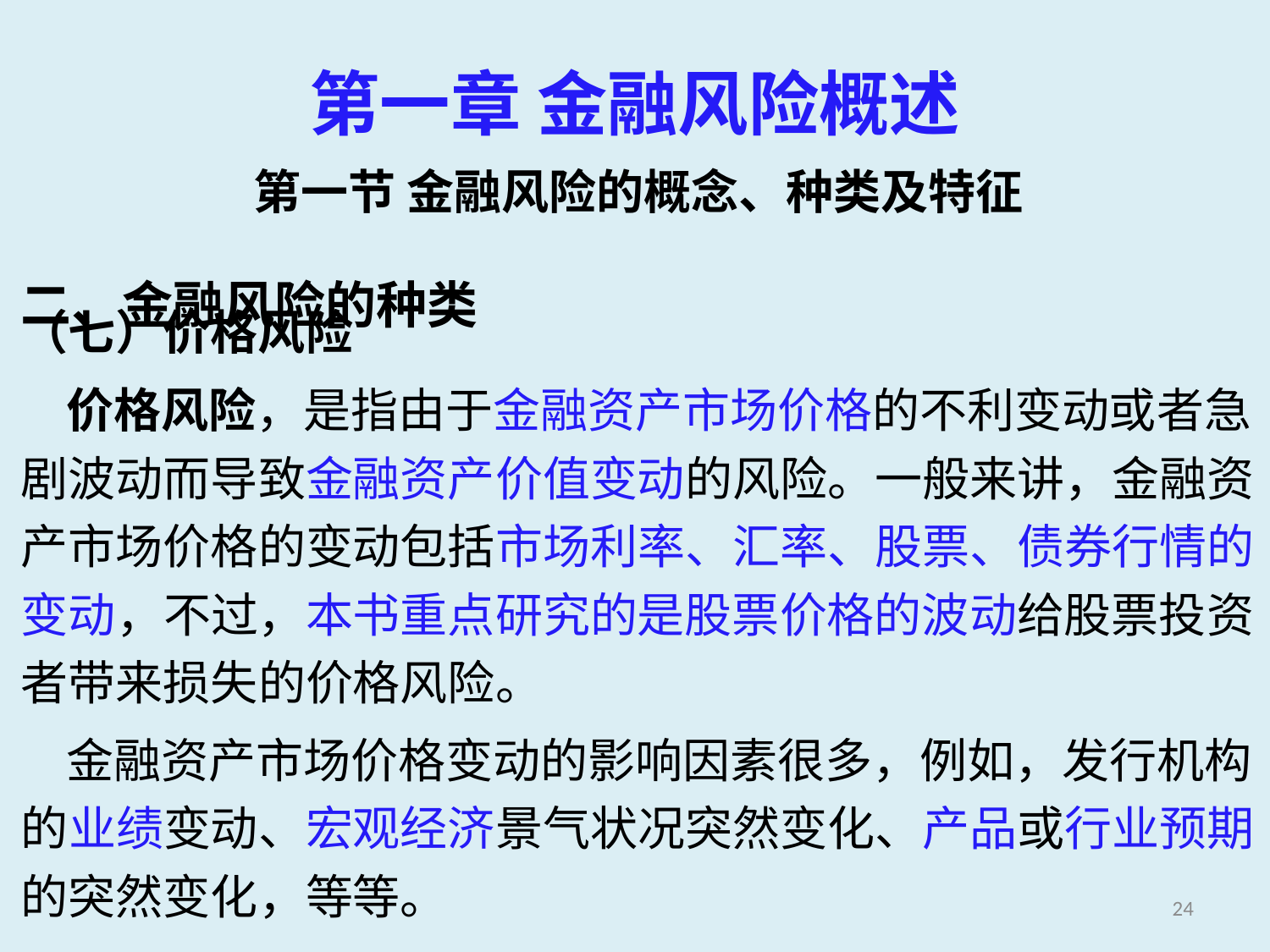

# 第一章 金融风险概述
第一节 金融风险的概念、种类及特征

二、金融风险的种类
（七）价格风险
    价格风险，是指由于金融资产市场价格的不利变动或者急剧波动而导致金融资产价值变动的风险。一般来讲，金融资产市场价格的变动包括市场利率、汇率、股票、债券行情的变动，不过，本书重点研究的是股票价格的波动给股票投资者带来损失的价格风险。
    金融资产市场价格变动的影响因素很多，例如，发行机构的业绩变动、宏观经济景气状况突然变化、产品或行业预期的突然变化，等等。
24